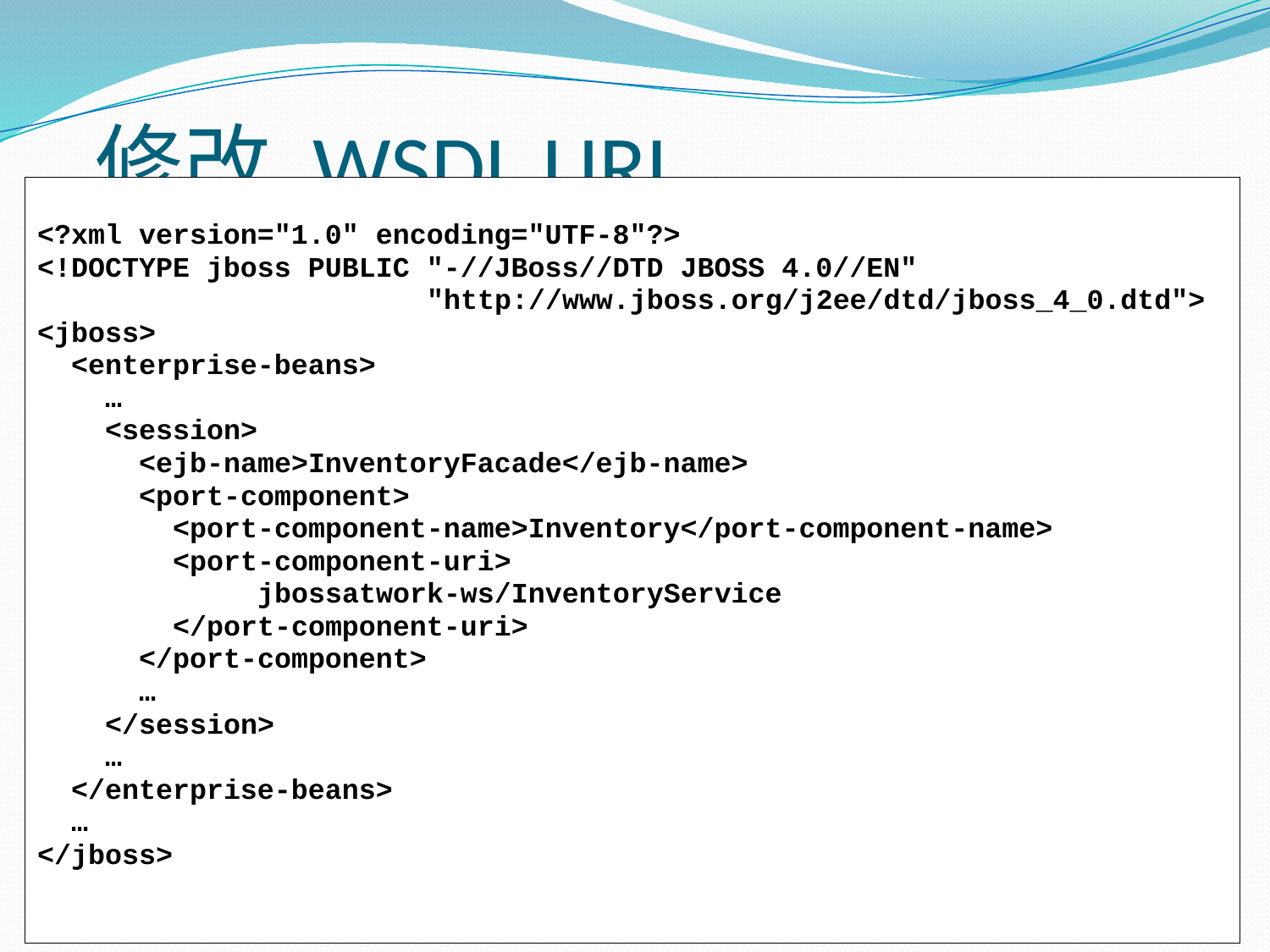

# 修改 WSDL URL

<?xml version="1.0" encoding="UTF-8"?>
<!DOCTYPE jboss PUBLIC "-//JBoss//DTD JBOSS 4.0//EN"
                       "http://www.jboss.org/j2ee/dtd/jboss_4_0.dtd">
<jboss>
  <enterprise-beans>
    …
    <session>
      <ejb-name>InventoryFacade</ejb-name>
      <port-component>
        <port-component-name>Inventory</port-component-name>
        <port-component-uri>
             jbossatwork-ws/InventoryService
        </port-component-uri>
      </port-component>
      …
    </session>
    …
  </enterprise-beans>
  …
</jboss>